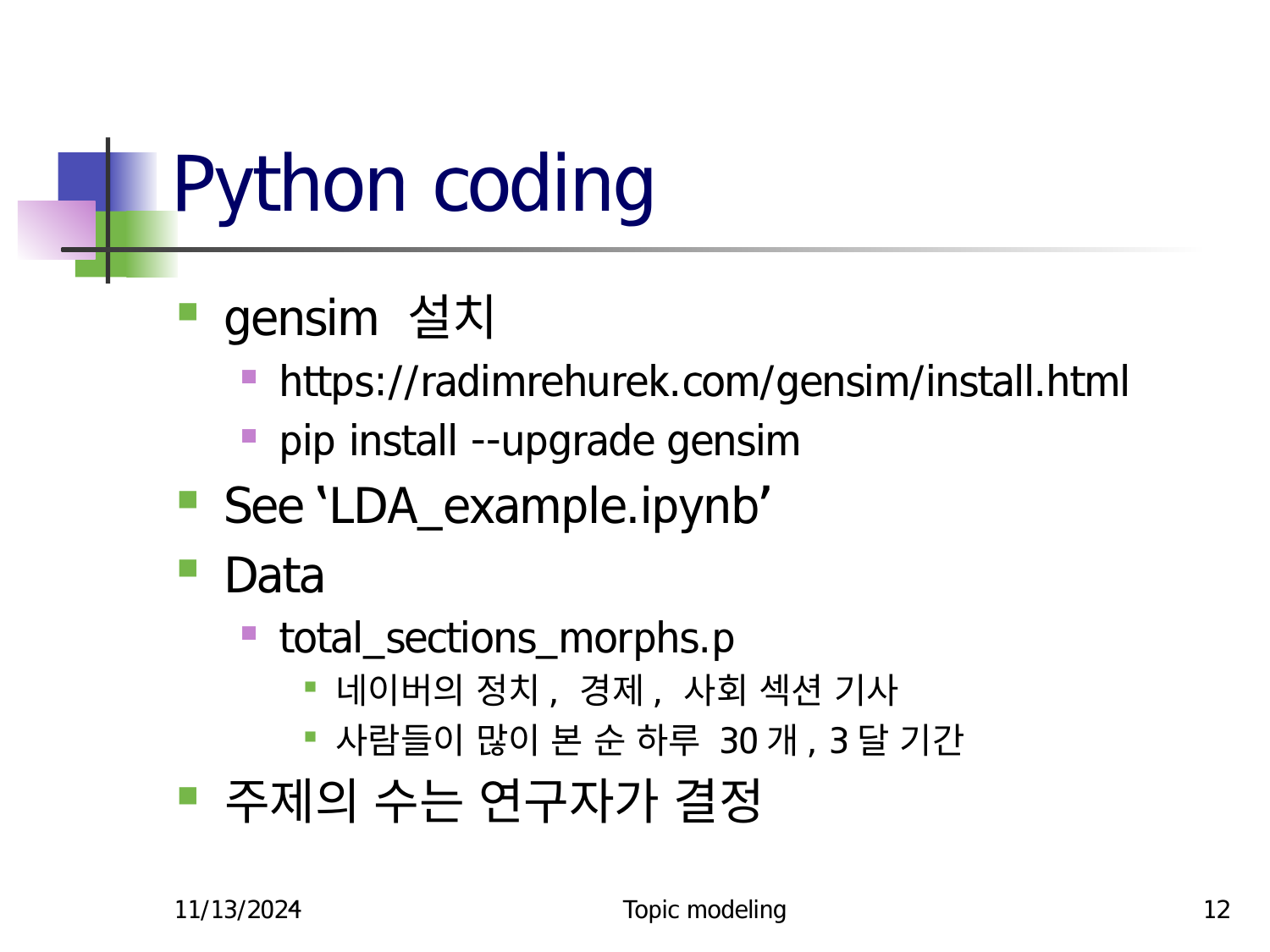

# Python coding
gensim 설치
https://radimrehurek.com/gensim/install.html
pip install --upgrade gensim
See ‘LDA_example.ipynb’
Data
total_sections_morphs.p
네이버의 정치, 경제, 사회 섹션 기사
사람들이 많이 본 순 하루 30개, 3달 기간
주제의 수는 연구자가 결정
11/13/2024
Topic modeling
12